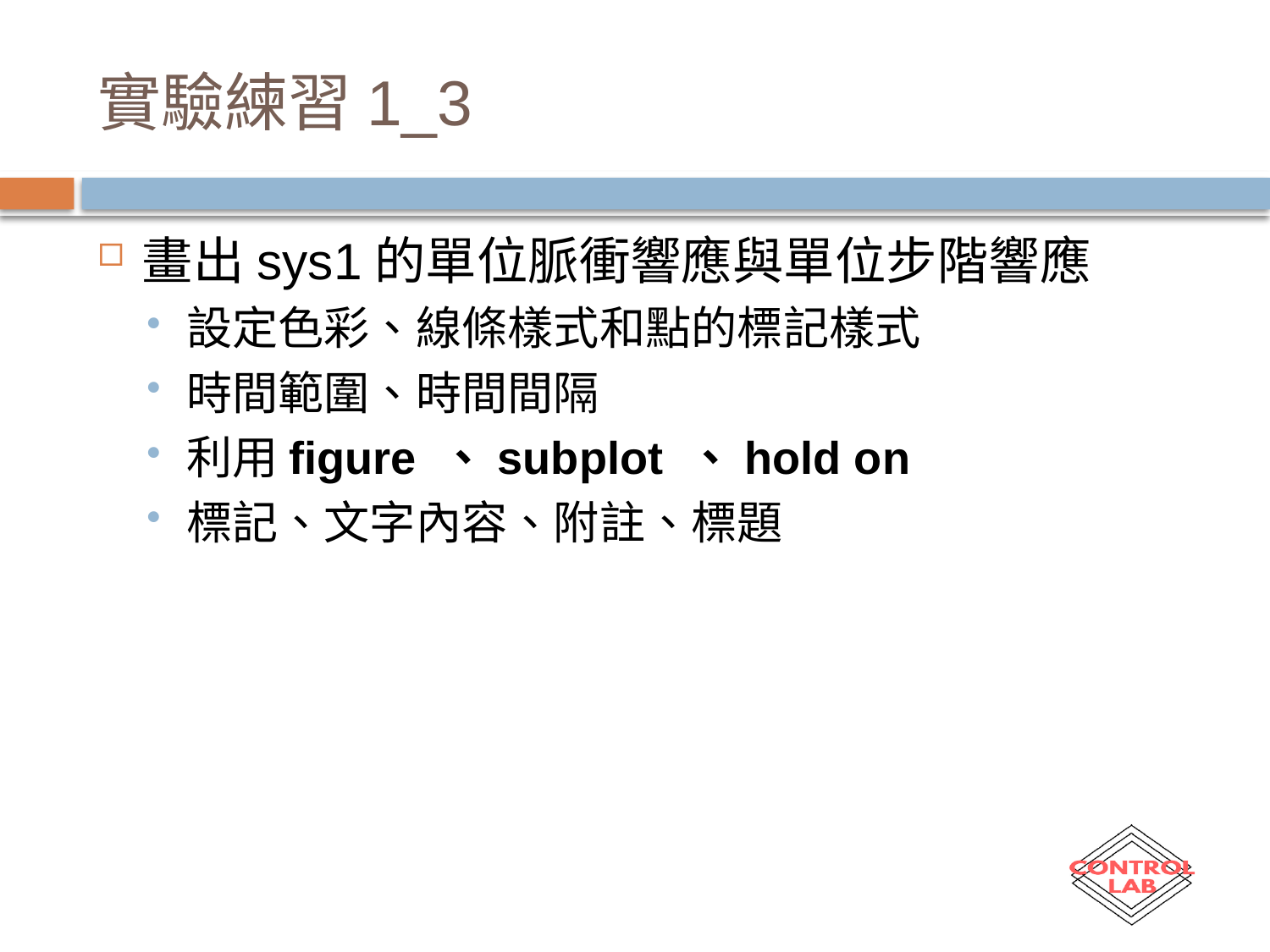

# 實驗練習1_3
畫出sys1的單位脈衝響應與單位步階響應
設定色彩、線條樣式和點的標記樣式
時間範圍、時間間隔
利用figure 、subplot 、hold on
標記、文字內容、附註、標題